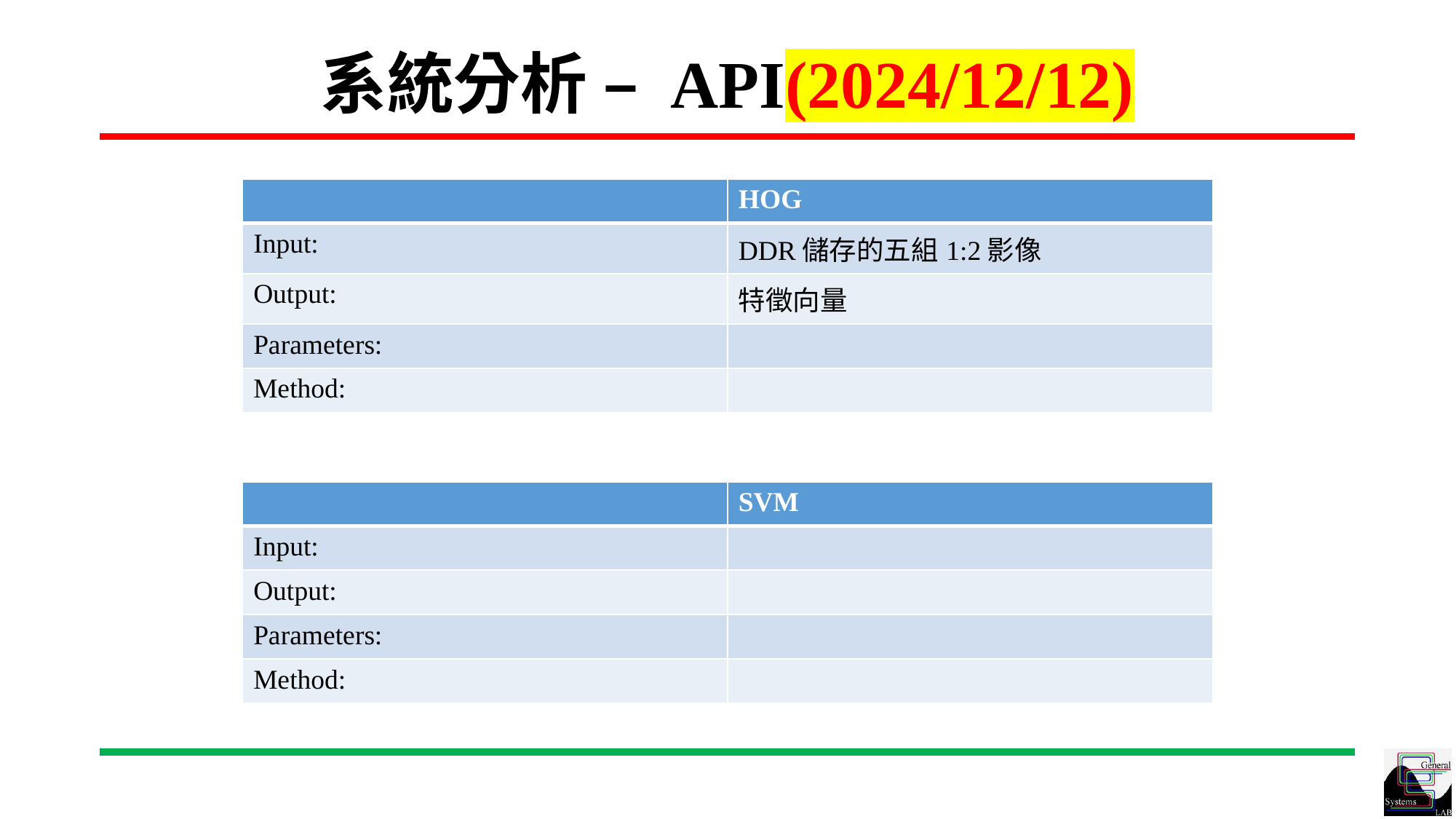

# 系統分析 – API(2024/12/12)
|  | HOG |
| --- | --- |
| Input: | DDR儲存的五組1:2影像 |
| Output: | 特徵向量 |
| Parameters: |  |
| Method: |  |
|  | SVM |
| --- | --- |
| Input: |  |
| Output: |  |
| Parameters: |  |
| Method: |  |